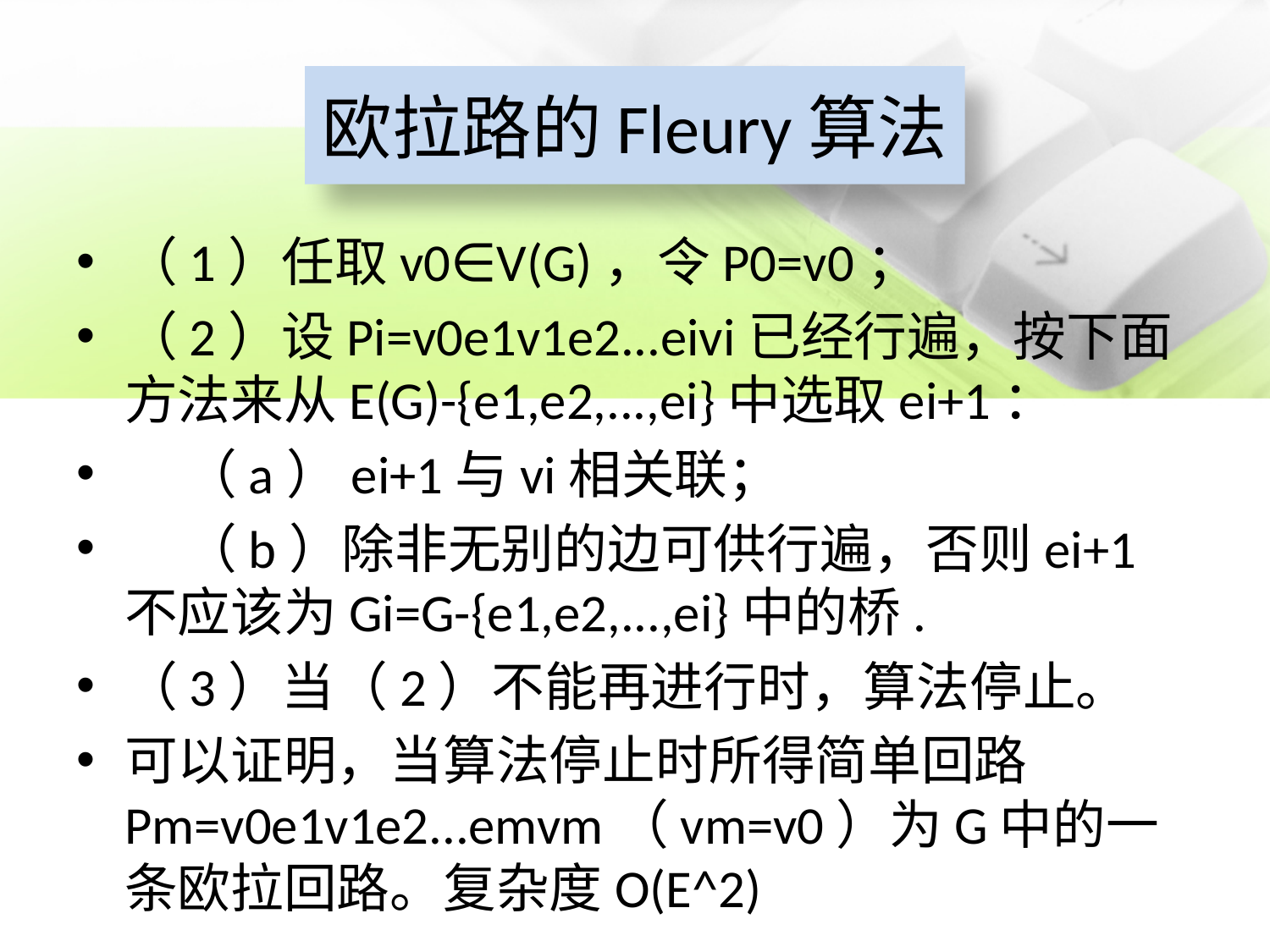

欧拉路的Fleury算法
（1）任取v0∈V(G)，令P0=v0；
（2）设Pi=v0e1v1e2...eivi已经行遍，按下面方法来从E(G)-{e1,e2,...,ei}中选取ei+1：
    （a）ei+1与vi相关联；
    （b）除非无别的边可供行遍，否则ei+1不应该为Gi=G-{e1,e2,...,ei}中的桥.
（3）当（2）不能再进行时，算法停止。
可以证明，当算法停止时所得简单回路Pm=v0e1v1e2...emvm（vm=v0）为G中的一条欧拉回路。复杂度O(E^2)